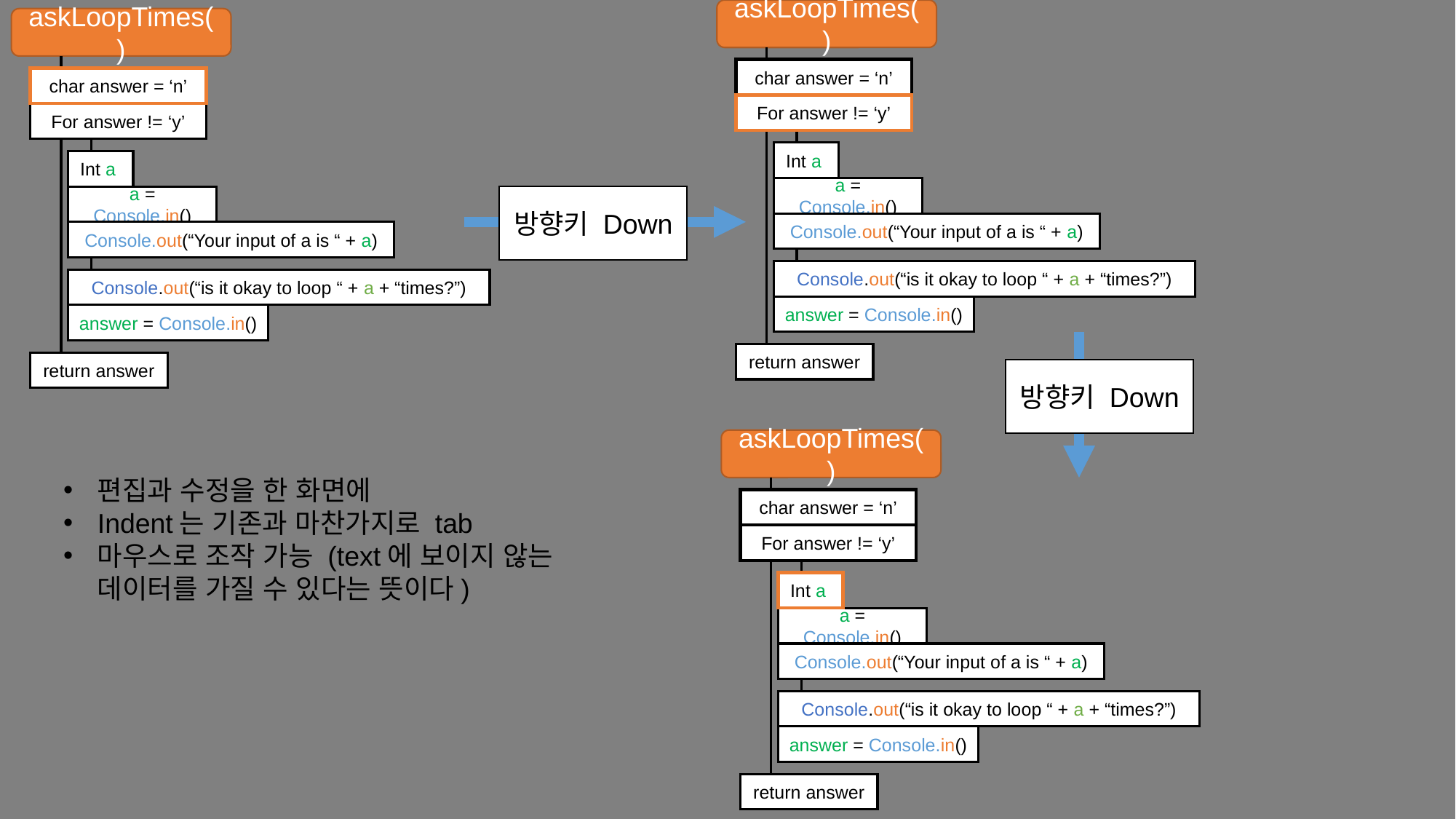

askLoopTimes()
askLoopTimes()
char answer = ‘n’
char answer = ‘n’
For answer != ‘y’
For answer != ‘y’
Int a
Int a
a = Console.in()
a = Console.in()
방향키 Down
Console.out(“Your input of a is “ + a)
Console.out(“Your input of a is “ + a)
Console.out(“is it okay to loop “ + a + “times?”)
Console.out(“is it okay to loop “ + a + “times?”)
answer = Console.in()
answer = Console.in()
return answer
return answer
방향키 Down
askLoopTimes()
편집과 수정을 한 화면에
Indent는 기존과 마찬가지로 tab
마우스로 조작 가능 (text에 보이지 않는 데이터를 가질 수 있다는 뜻이다)

char answer = ‘n’
For answer != ‘y’
Int a
a = Console.in()
Console.out(“Your input of a is “ + a)
Console.out(“is it okay to loop “ + a + “times?”)
answer = Console.in()
return answer